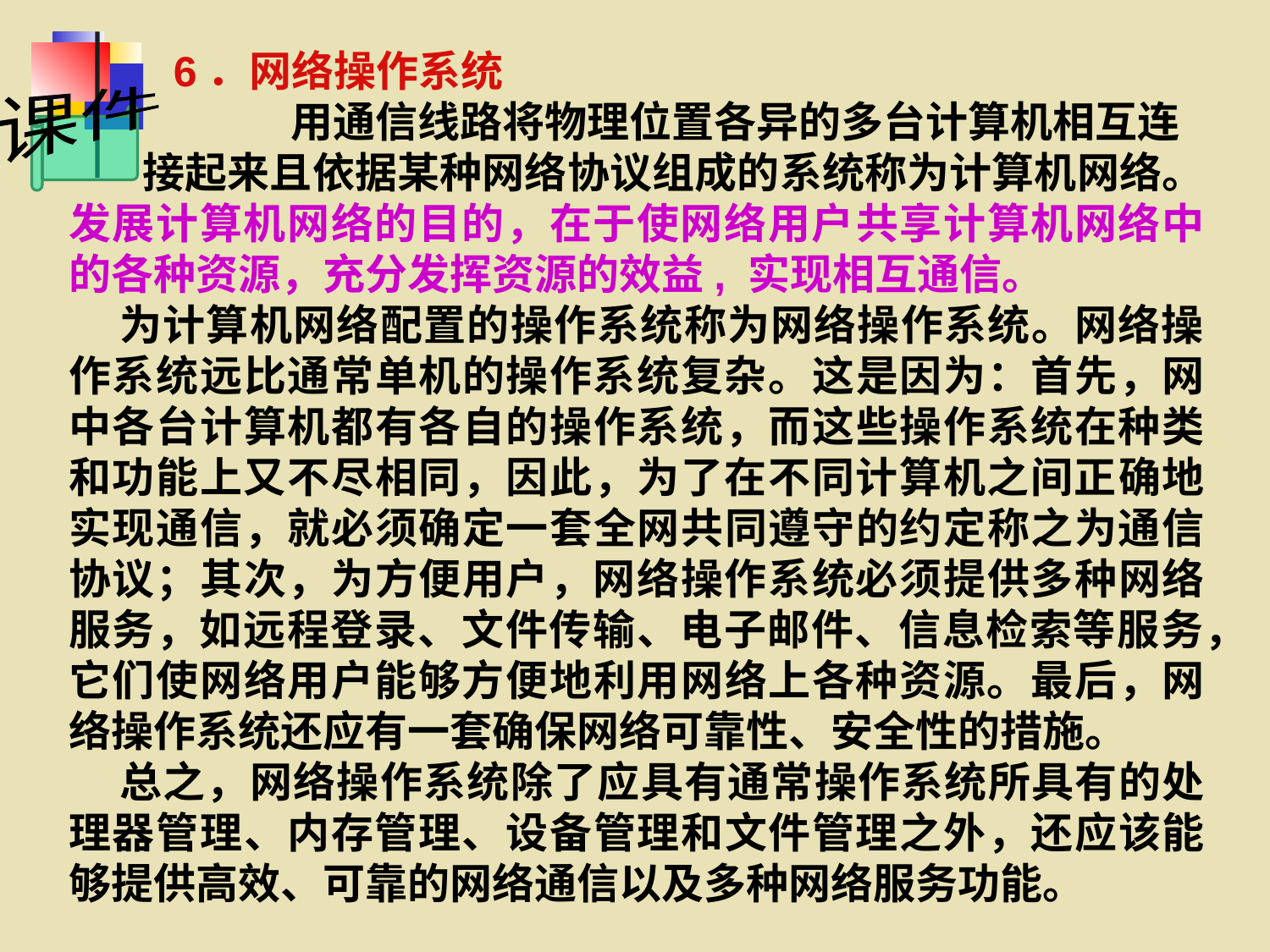

6．网络操作系统
　　　　       用通信线路将物理位置各异的多台计算机相互连
        接起来且依据某种网络协议组成的系统称为计算机网络。发展计算机网络的目的，在于使网络用户共享计算机网络中的各种资源，充分发挥资源的效益, 实现相互通信。
     为计算机网络配置的操作系统称为网络操作系统。网络操作系统远比通常单机的操作系统复杂。这是因为：首先，网中各台计算机都有各自的操作系统，而这些操作系统在种类和功能上又不尽相同，因此，为了在不同计算机之间正确地实现通信，就必须确定一套全网共同遵守的约定称之为通信协议；其次，为方便用户，网络操作系统必须提供多种网络服务，如远程登录、文件传输、电子邮件、信息检索等服务，它们使网络用户能够方便地利用网络上各种资源。最后，网络操作系统还应有一套确保网络可靠性、安全性的措施。
     总之，网络操作系统除了应具有通常操作系统所具有的处理器管理、内存管理、设备管理和文件管理之外，还应该能够提供高效、可靠的网络通信以及多种网络服务功能。